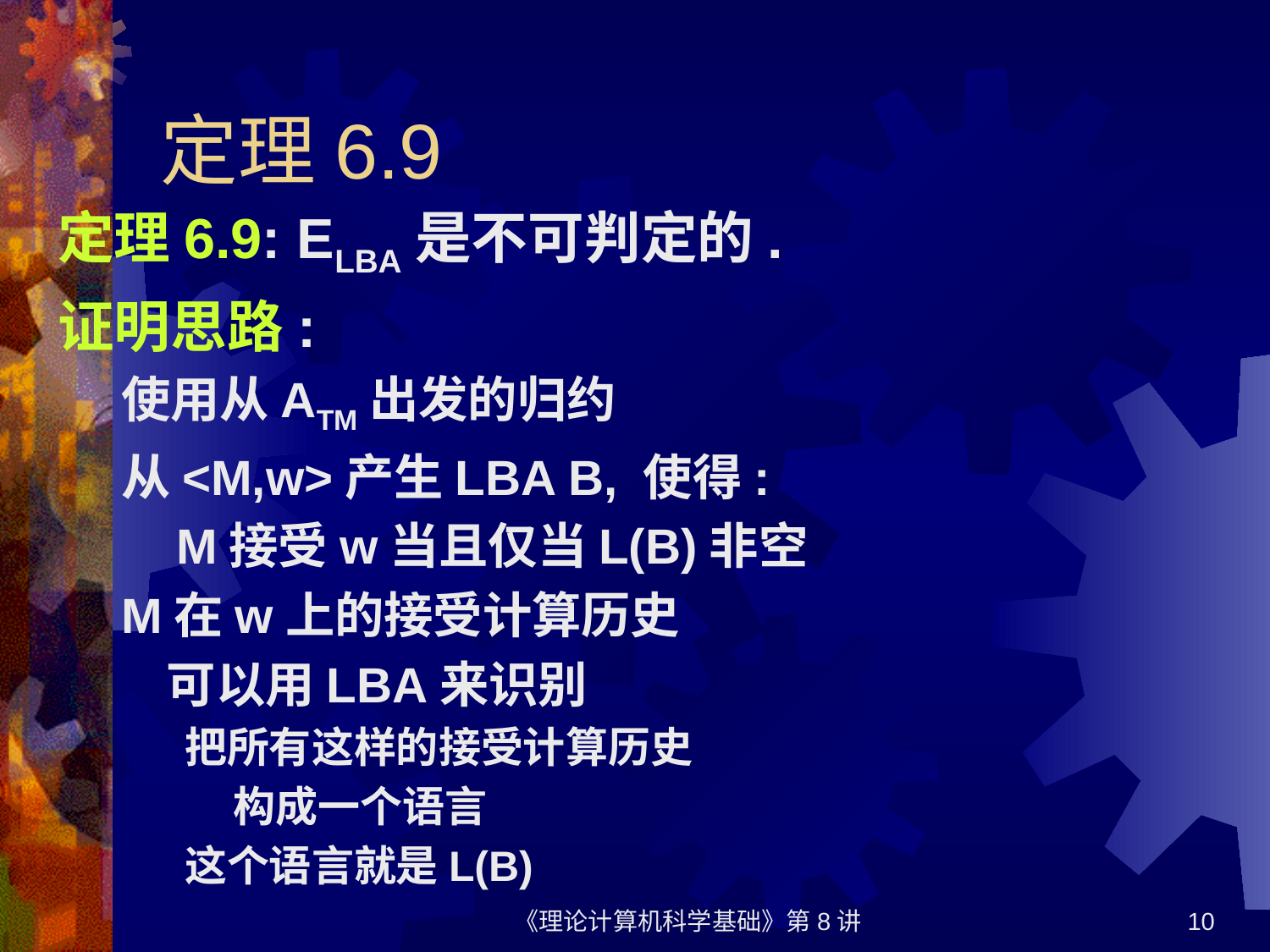

# 定理6.9
定理6.9: ELBA是不可判定的.
证明思路:
使用从ATM出发的归约
从<M,w>产生LBA B, 使得:
    M接受w当且仅当L(B)非空
M在w上的接受计算历史
   可以用LBA来识别
把所有这样的接受计算历史
    构成一个语言
这个语言就是L(B)
《理论计算机科学基础》第8讲
10